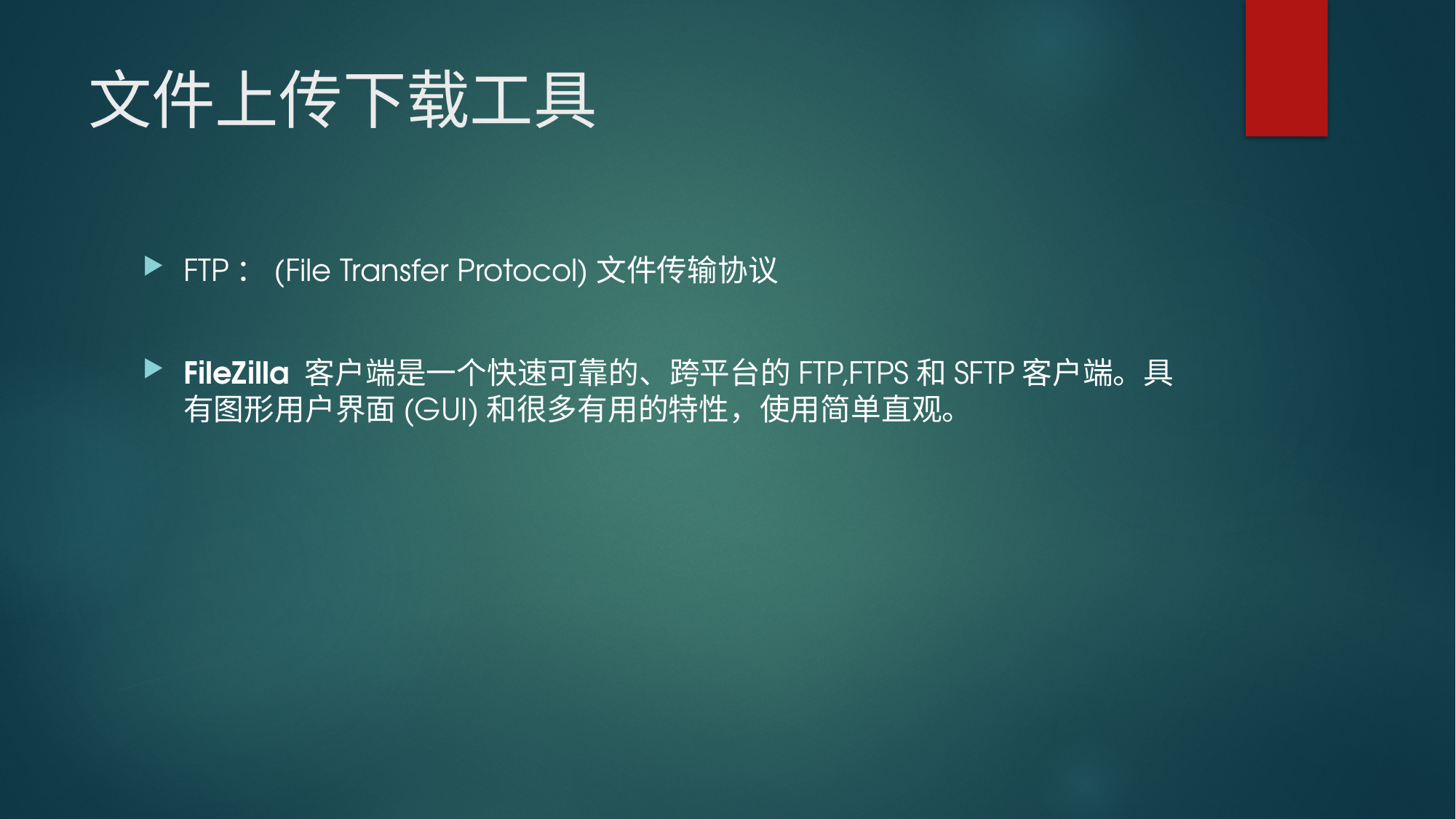

# 文件上传下载工具
FTP：(File Transfer Protocol)文件传输协议

FileZilla 客户端是一个快速可靠的、跨平台的FTP,FTPS和SFTP客户端。具有图形用户界面(GUI)和很多有用的特性，使用简单直观。